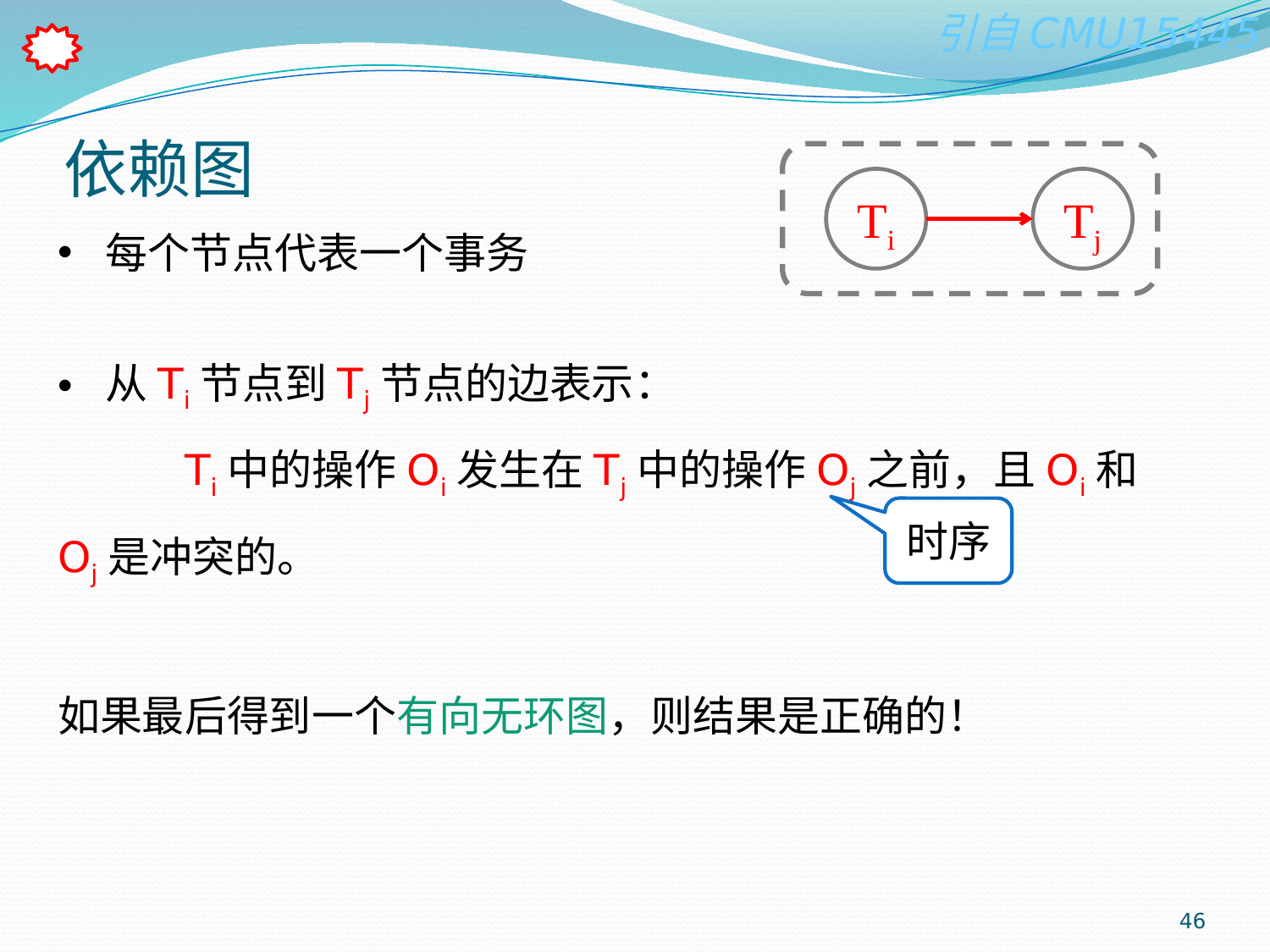

# 依赖图

Ti

Tj
每个节点代表一个事务

从Ti节点到Tj节点的边表示：
	Ti中的操作Oi发生在Tj中的操作Oj之前，且Oi和Oj是冲突的。

如果最后得到一个有向无环图，则结果是正确的！

时序
46